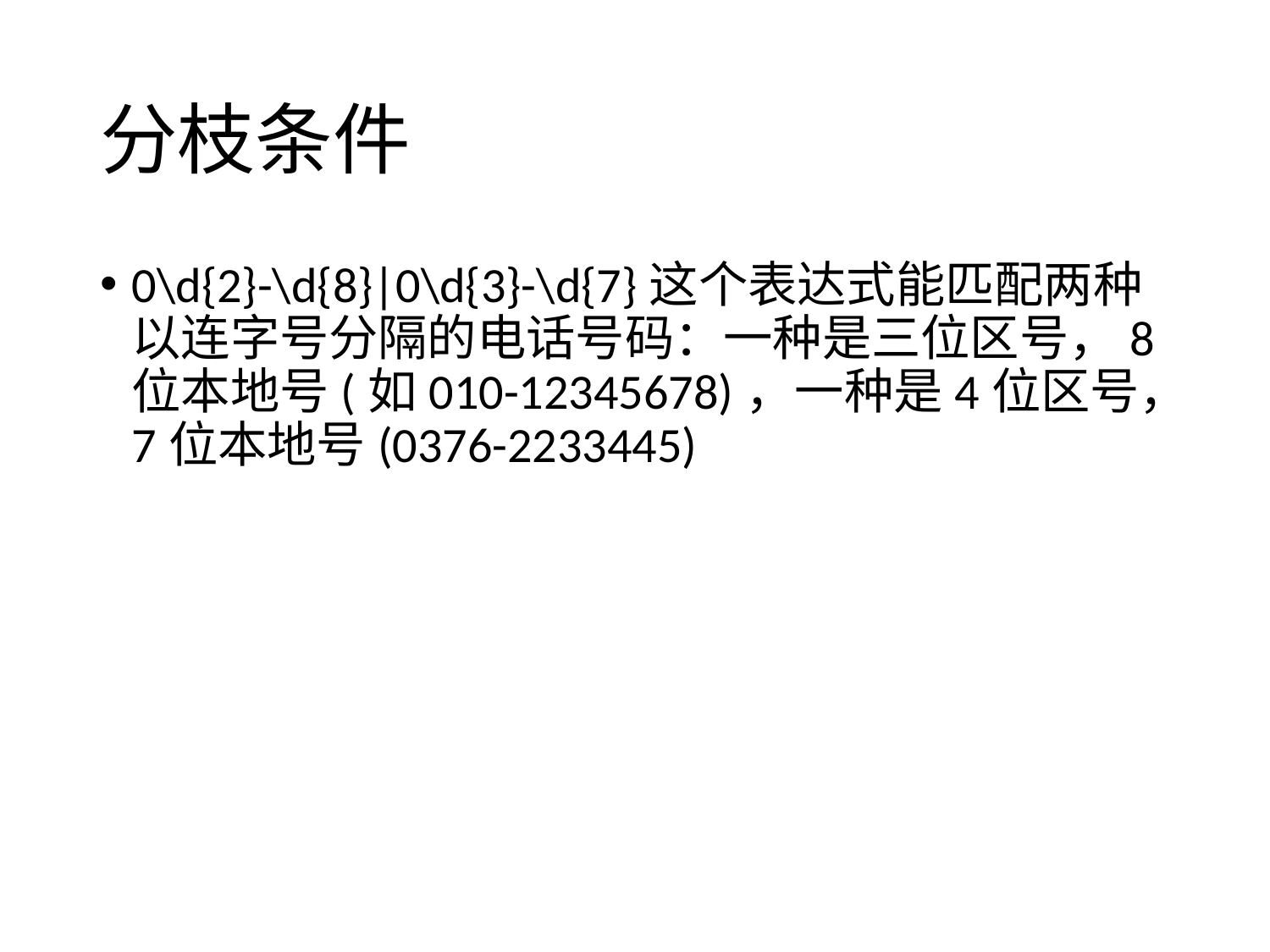

# 分枝条件
0\d{2}-\d{8}|0\d{3}-\d{7}这个表达式能匹配两种以连字号分隔的电话号码：一种是三位区号，8位本地号(如010-12345678)，一种是4位区号，7位本地号(0376-2233445)